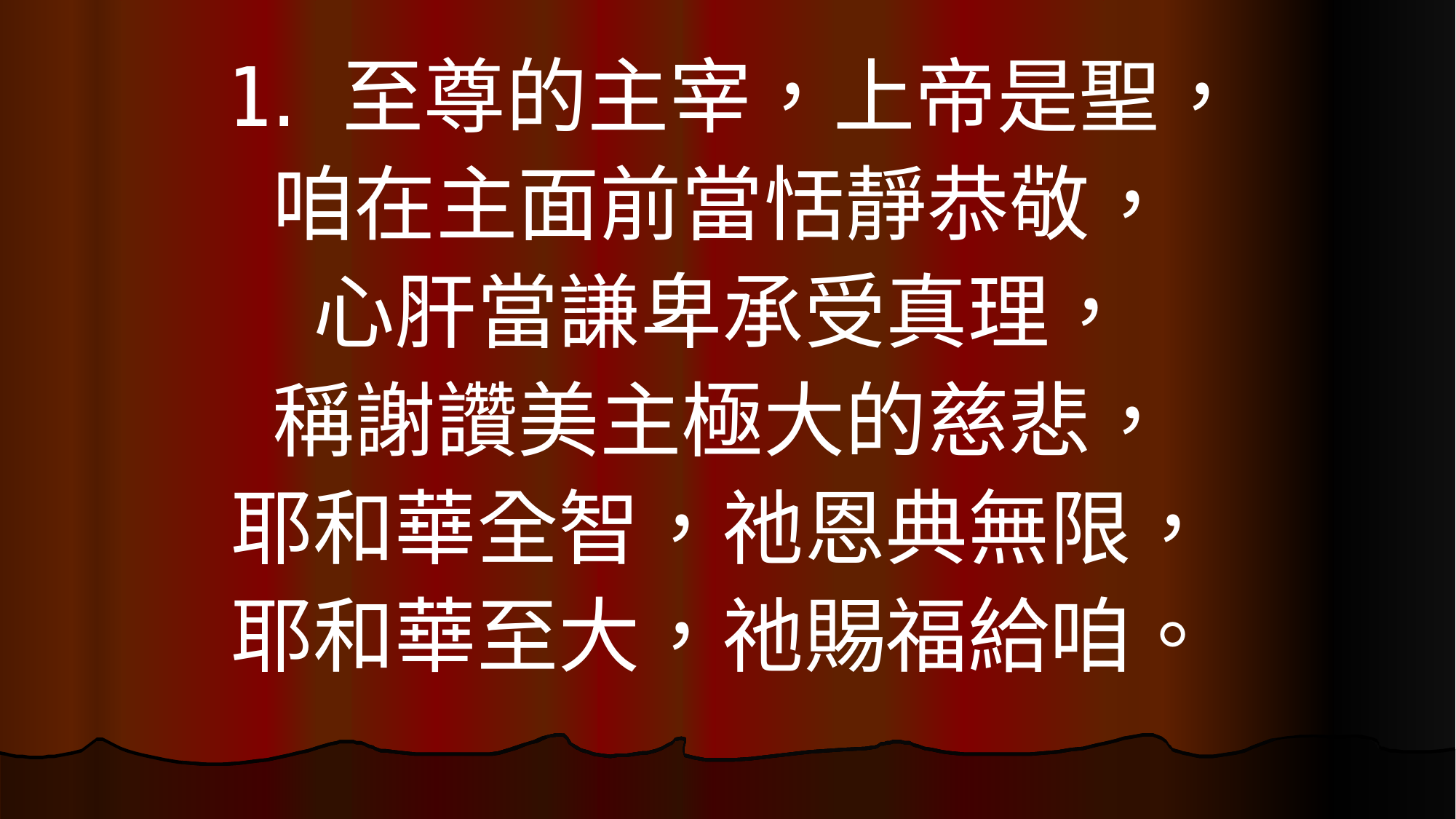

1. 至尊的主宰，上帝是聖，
咱在主面前當恬靜恭敬，
心肝當謙卑承受真理，
稱謝讚美主極大的慈悲，
耶和華全智，祂恩典無限，
耶和華至大，祂賜福給咱。